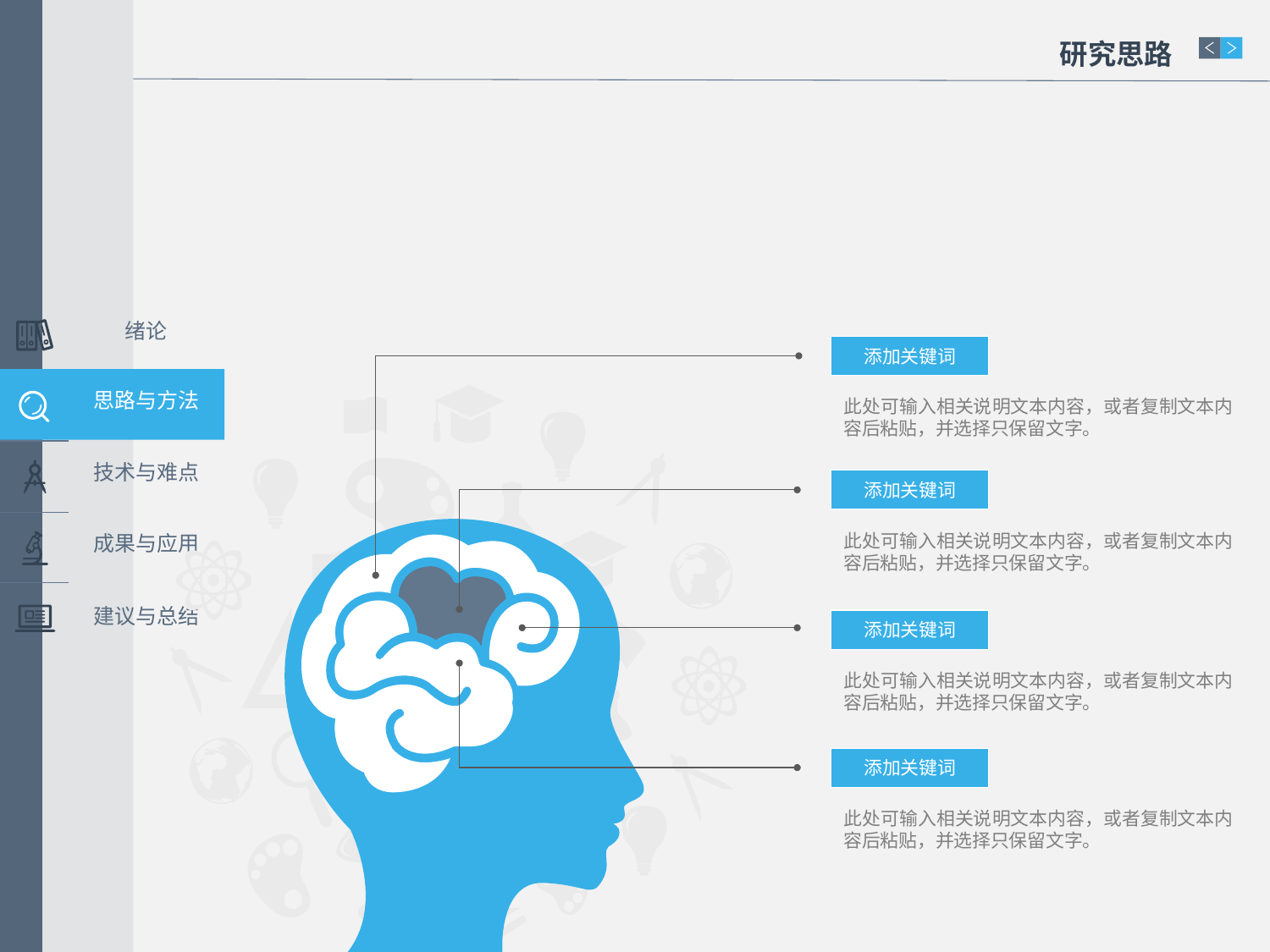

研究思路

绪论

思路与方法

技术与难点

成果与应用

建议与总结

添加关键词

此处可输入相关说明文本内容，或者复制文本内容后粘贴，并选择只保留文字。
添加关键词

此处可输入相关说明文本内容，或者复制文本内容后粘贴，并选择只保留文字。
添加关键词

此处可输入相关说明文本内容，或者复制文本内容后粘贴，并选择只保留文字。

添加关键词
此处可输入相关说明文本内容，或者复制文本内容后粘贴，并选择只保留文字。